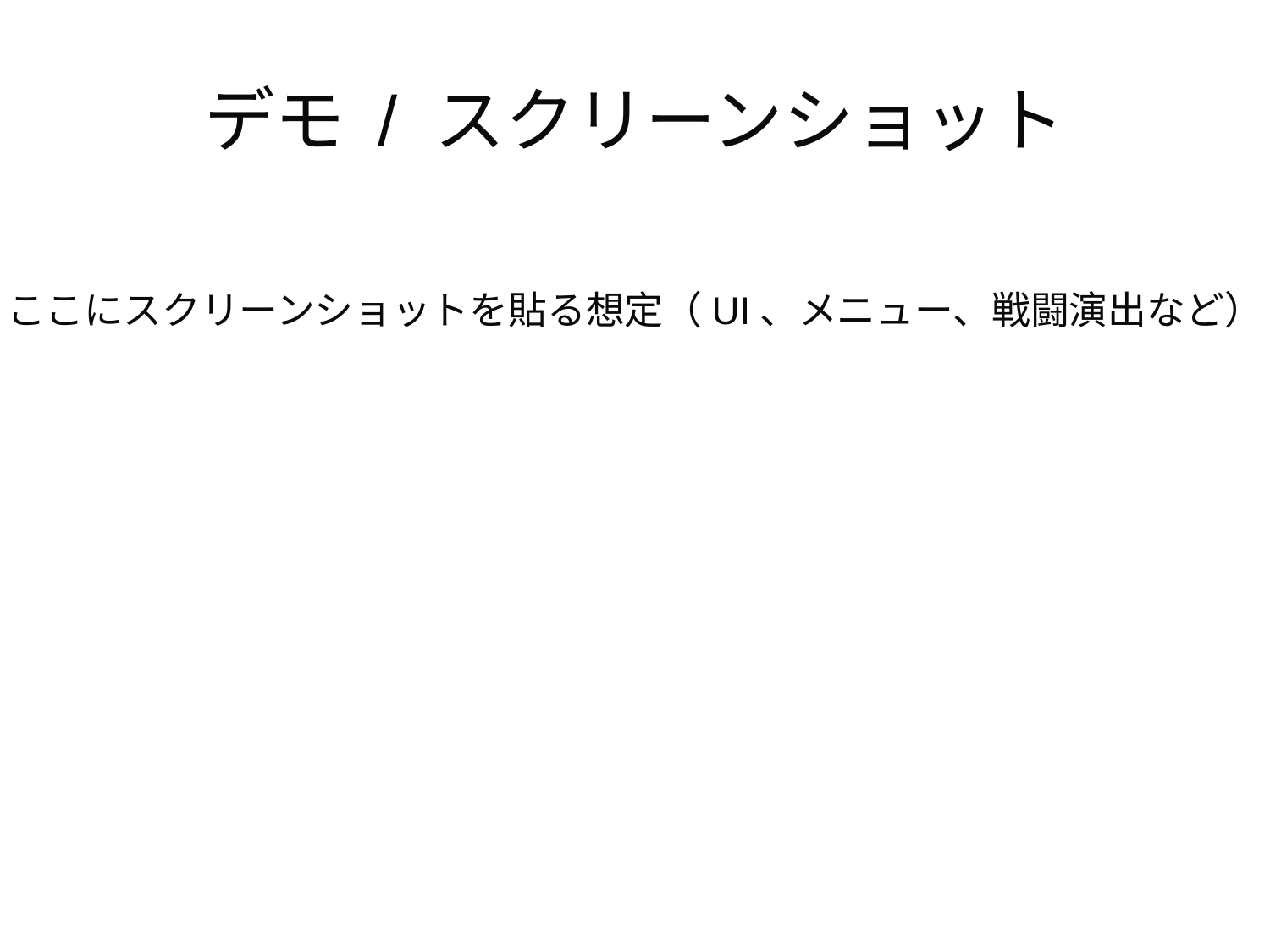

# デモ / スクリーンショット
ここにスクリーンショットを貼る想定（UI、メニュー、戦闘演出など）